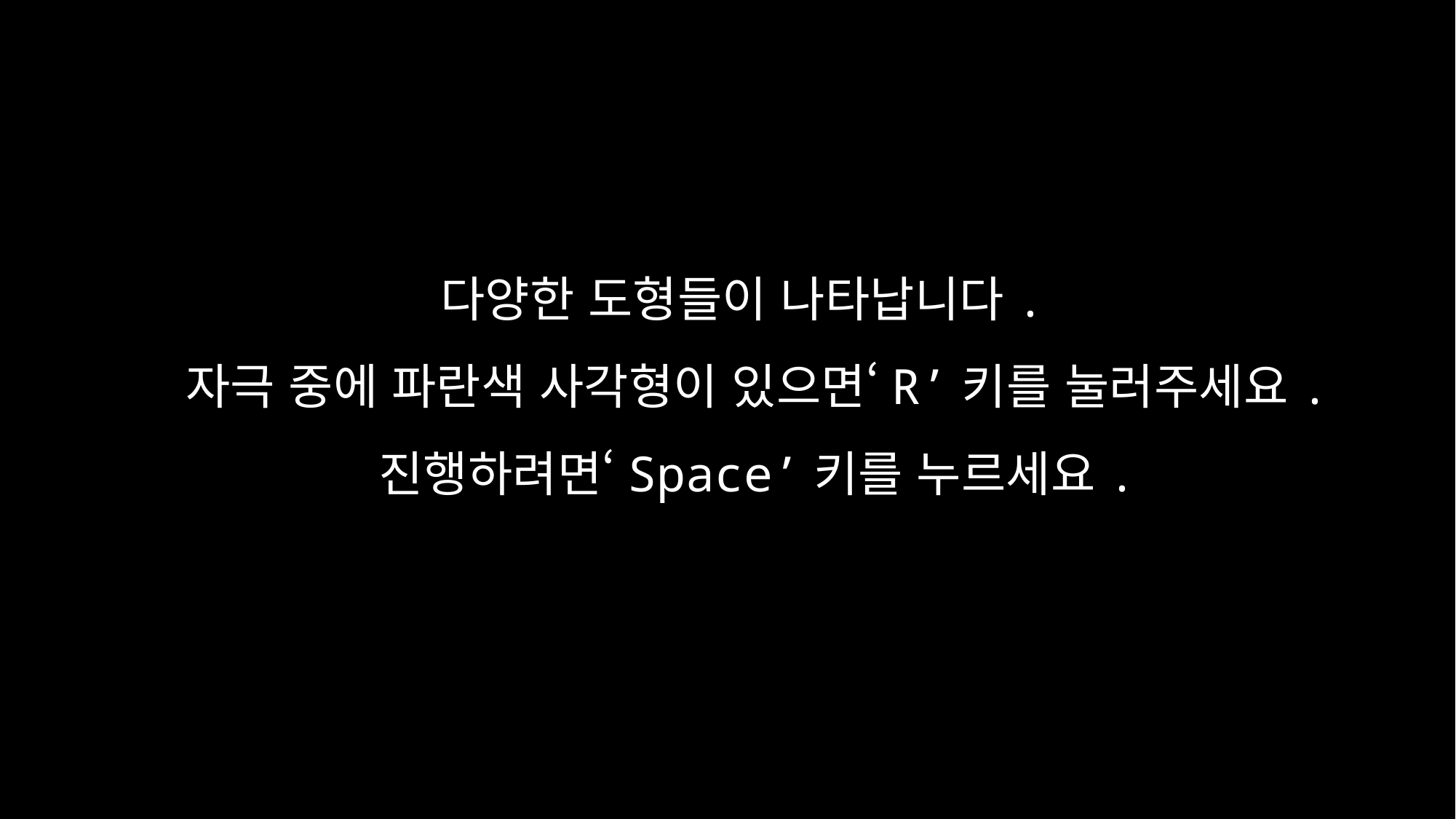

다양한 도형들이 나타납니다.
자극 중에 파란색 사각형이 있으면‘R’키를 눌러주세요.
진행하려면‘Space’키를 누르세요.